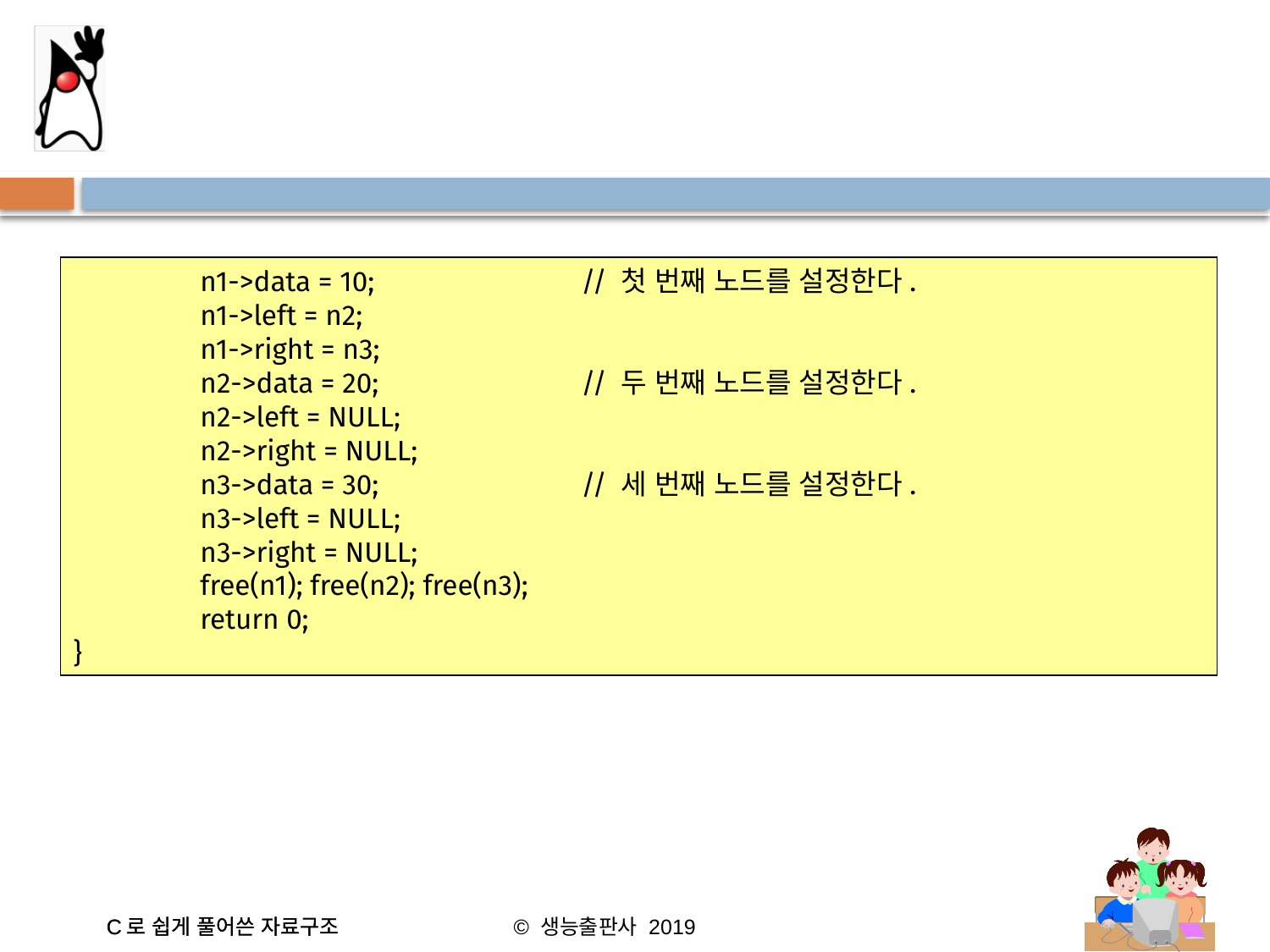

#
  	n1->data = 10;		// 첫 번째 노드를 설정한다.
	n1->left = n2;
	n1->right = n3;
	n2->data = 20;		// 두 번째 노드를 설정한다.
	n2->left = NULL;
	n2->right = NULL;
	n3->data = 30;		// 세 번째 노드를 설정한다.
	n3->left = NULL;
	n3->right = NULL;
	free(n1); free(n2); free(n3);
	return 0;
}